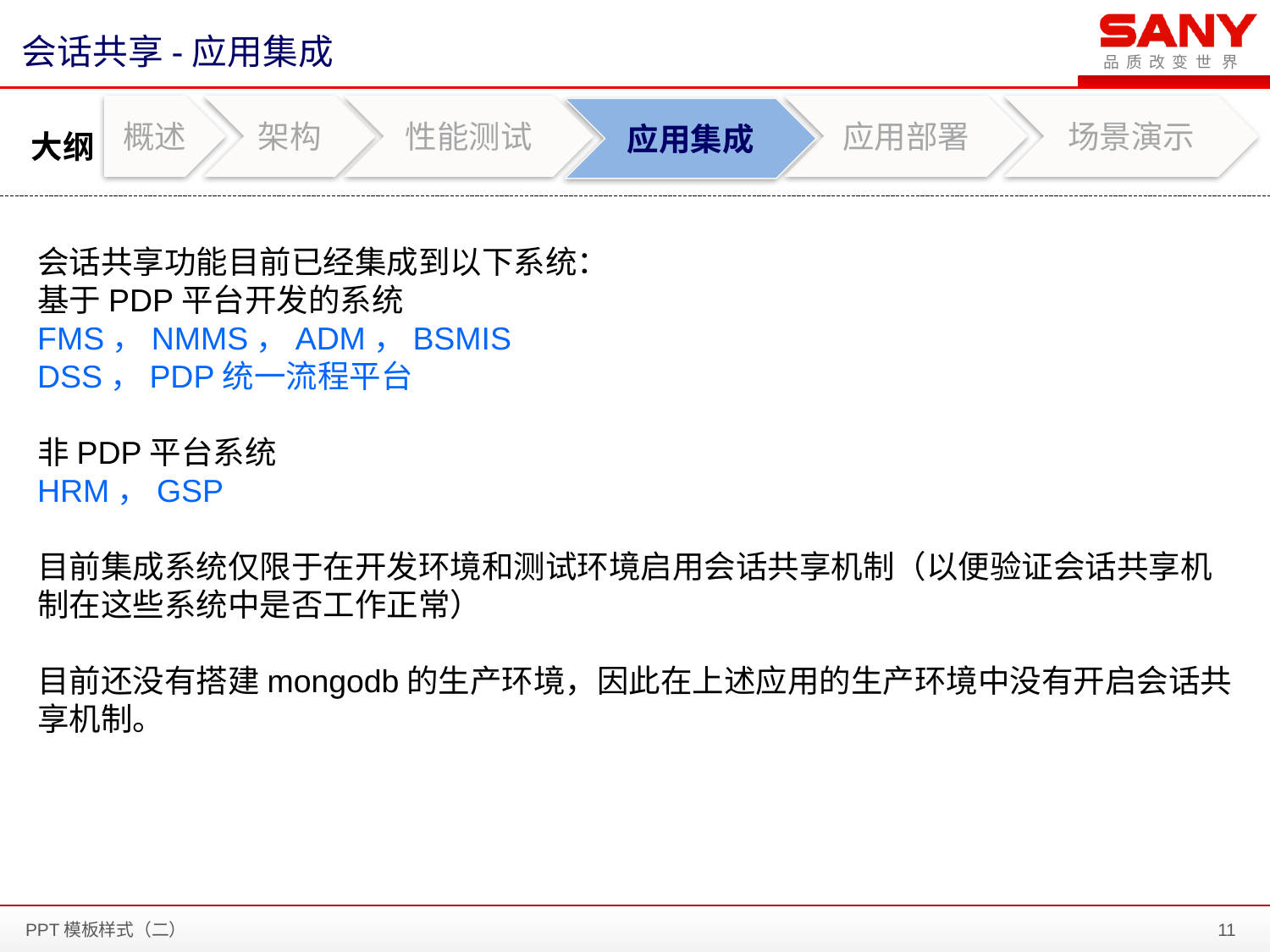

# 会话共享-应用集成
大纲
应用部署
场景演示
概述
架构
性能测试
应用集成
会话共享功能目前已经集成到以下系统：
基于PDP平台开发的系统
FMS，NMMS，ADM，BSMIS
DSS，PDP统一流程平台

非PDP平台系统
HRM，GSP

目前集成系统仅限于在开发环境和测试环境启用会话共享机制（以便验证会话共享机制在这些系统中是否工作正常）

目前还没有搭建mongodb的生产环境，因此在上述应用的生产环境中没有开启会话共享机制。

11
PPT模板样式（二）